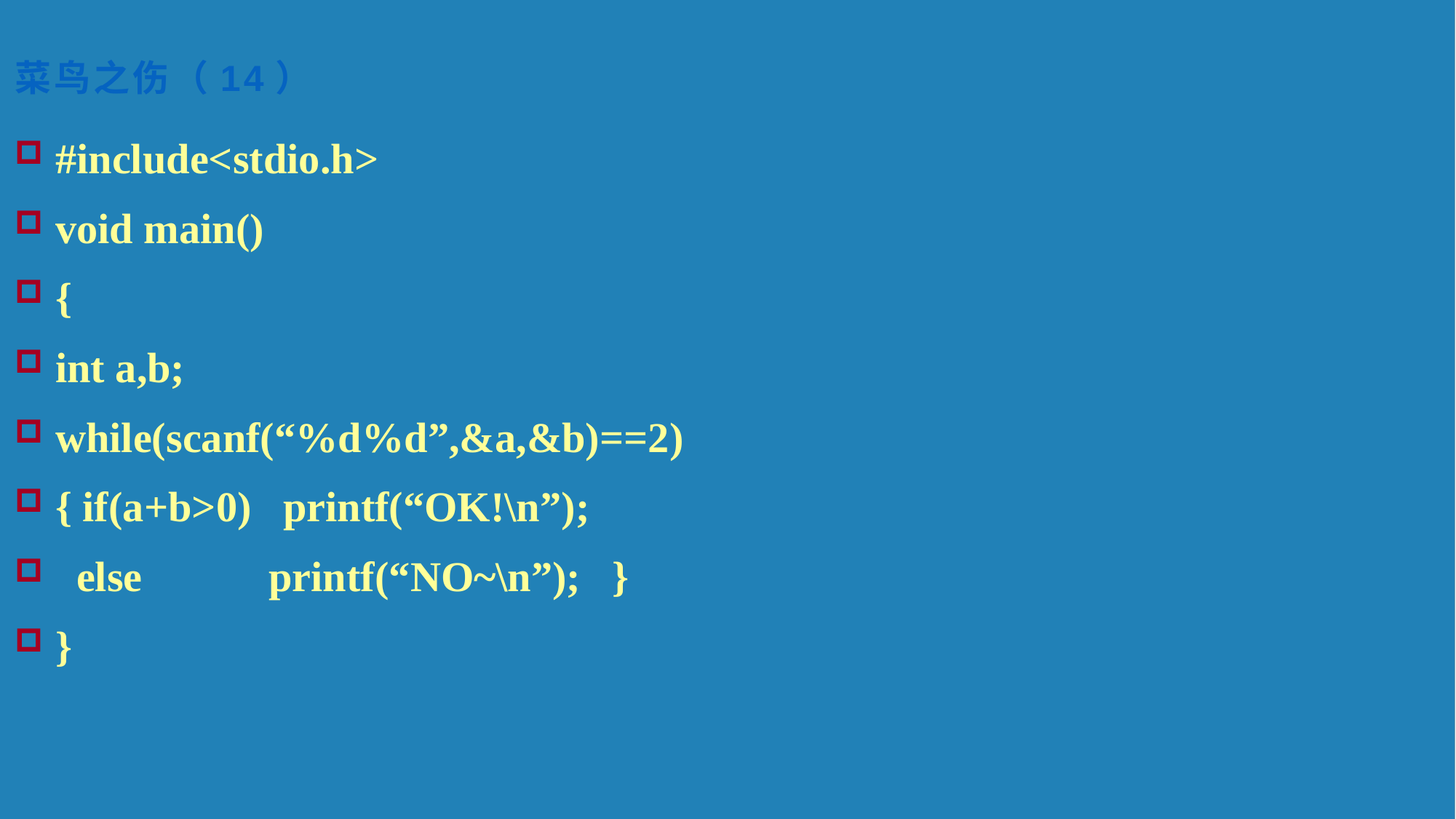

菜鸟之伤（14）
#include<stdio.h>
void main()
{
int a,b;
while(scanf(“%d%d”,&a,&b)==2)
{ if(a+b>0)   printf(“OK!\n”);
  else            printf(“NO~\n”);   }
}

112